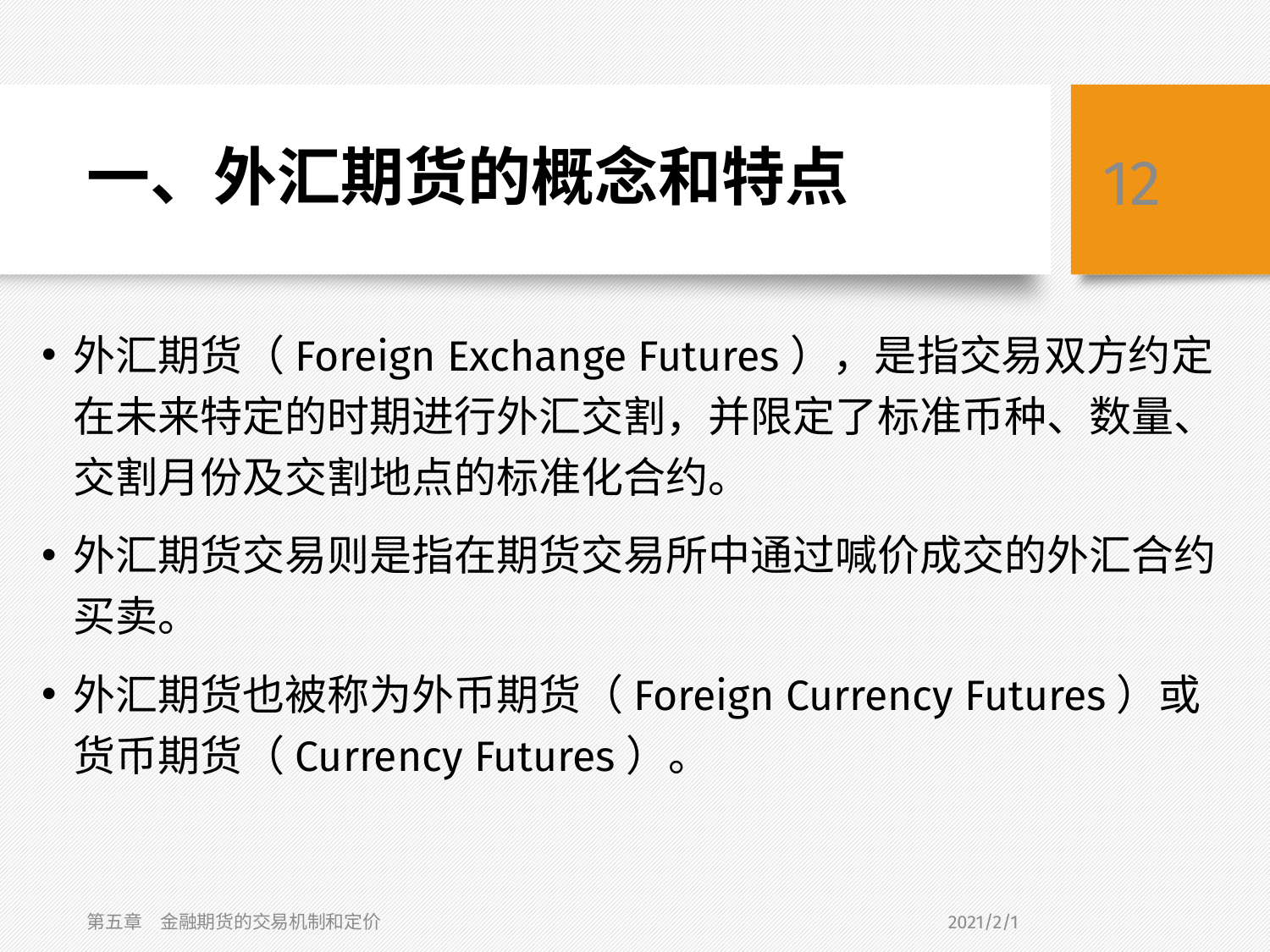

# 一、外汇期货的概念和特点
12
外汇期货（Foreign Exchange Futures），是指交易双方约定在未来特定的时期进行外汇交割，并限定了标准币种、数量、交割月份及交割地点的标准化合约。
外汇期货交易则是指在期货交易所中通过喊价成交的外汇合约买卖。
外汇期货也被称为外币期货（Foreign Currency Futures）或货币期货（Currency Futures）。
2021/2/1
第五章　金融期货的交易机制和定价